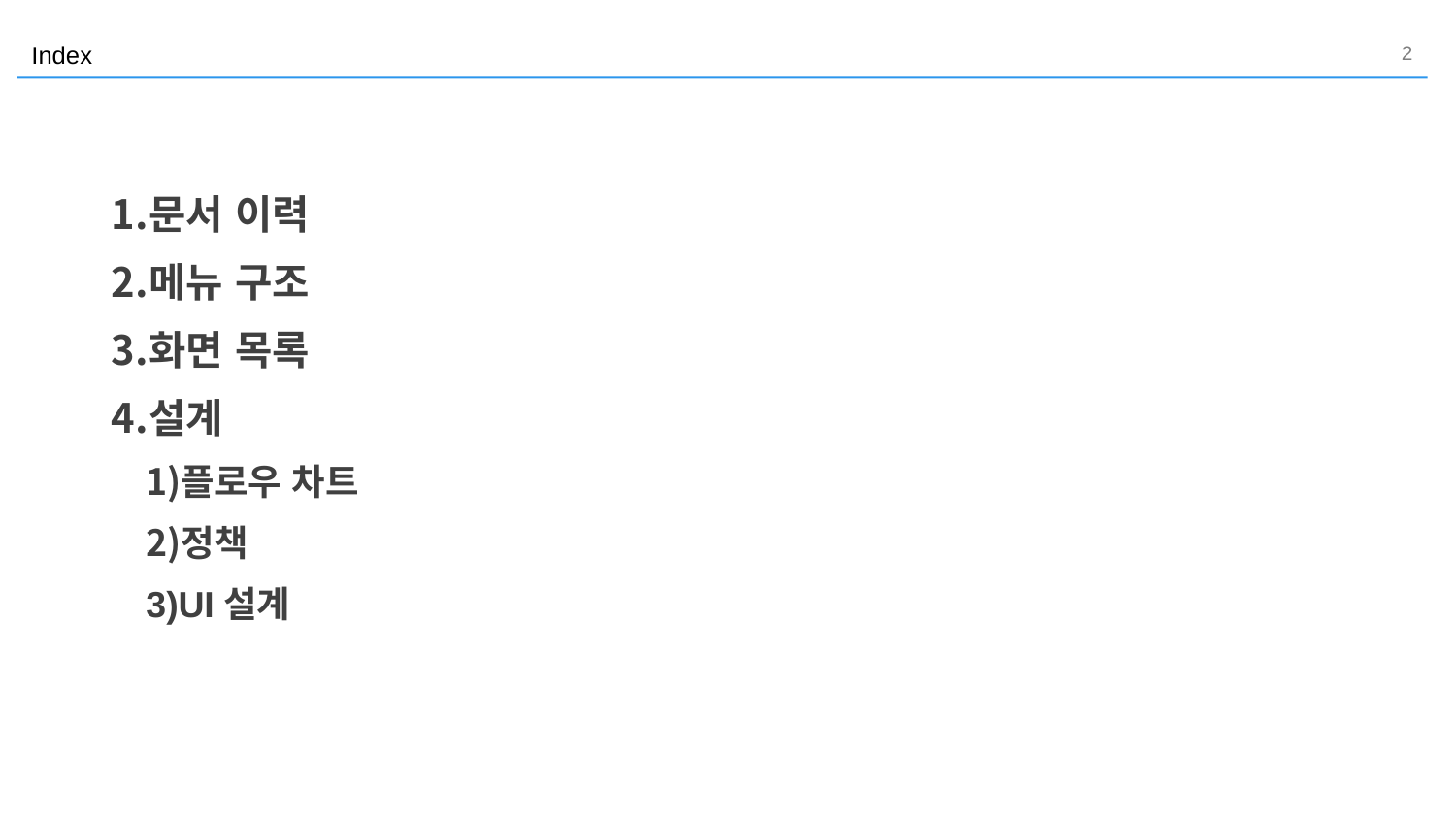

2
# Index
문서 이력
메뉴 구조
화면 목록
설계
플로우 차트
정책
UI설계